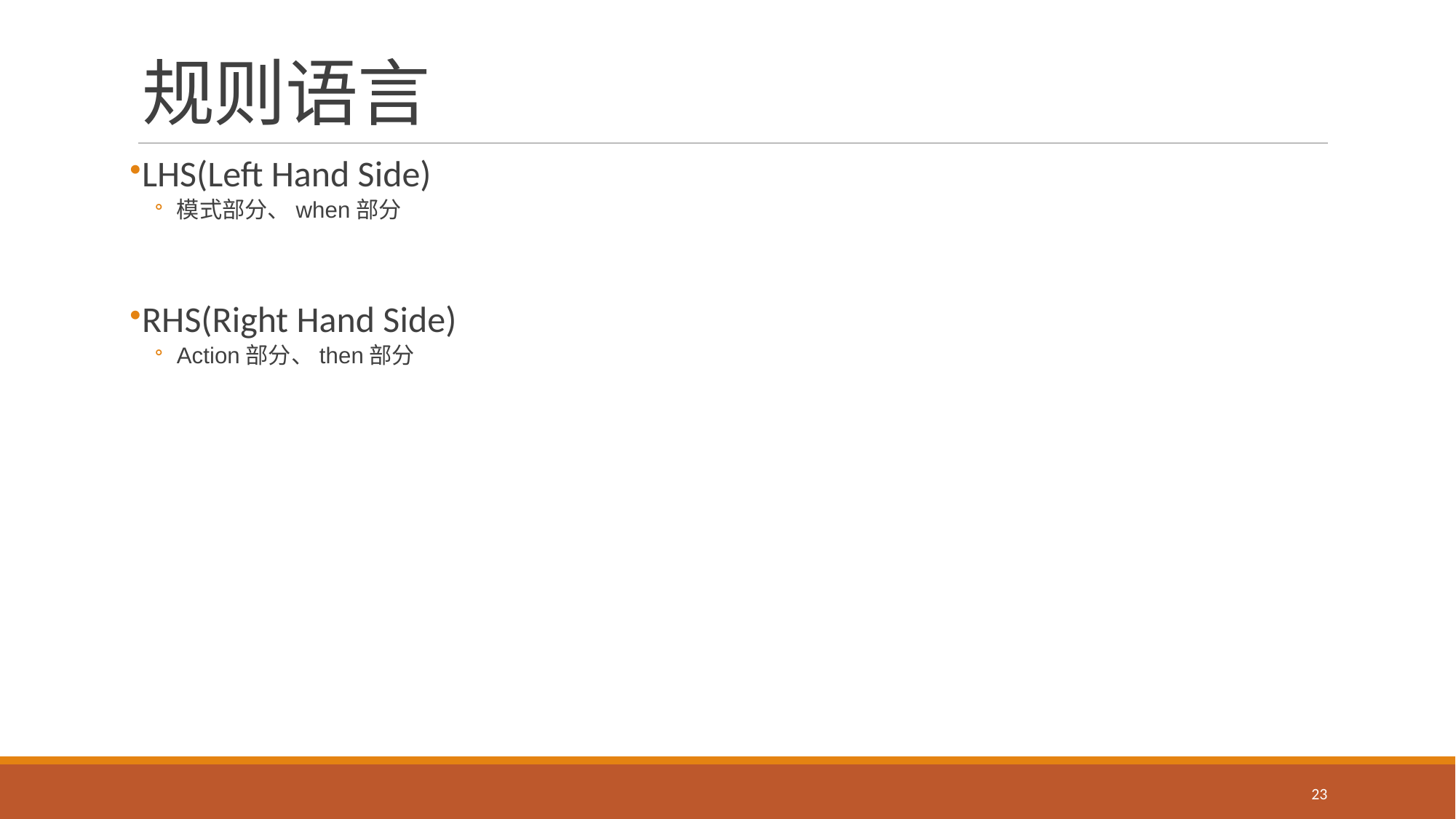

# 规则语言
LHS(Left Hand Side)
模式部分、when部分

RHS(Right Hand Side)
Action部分、then部分

23